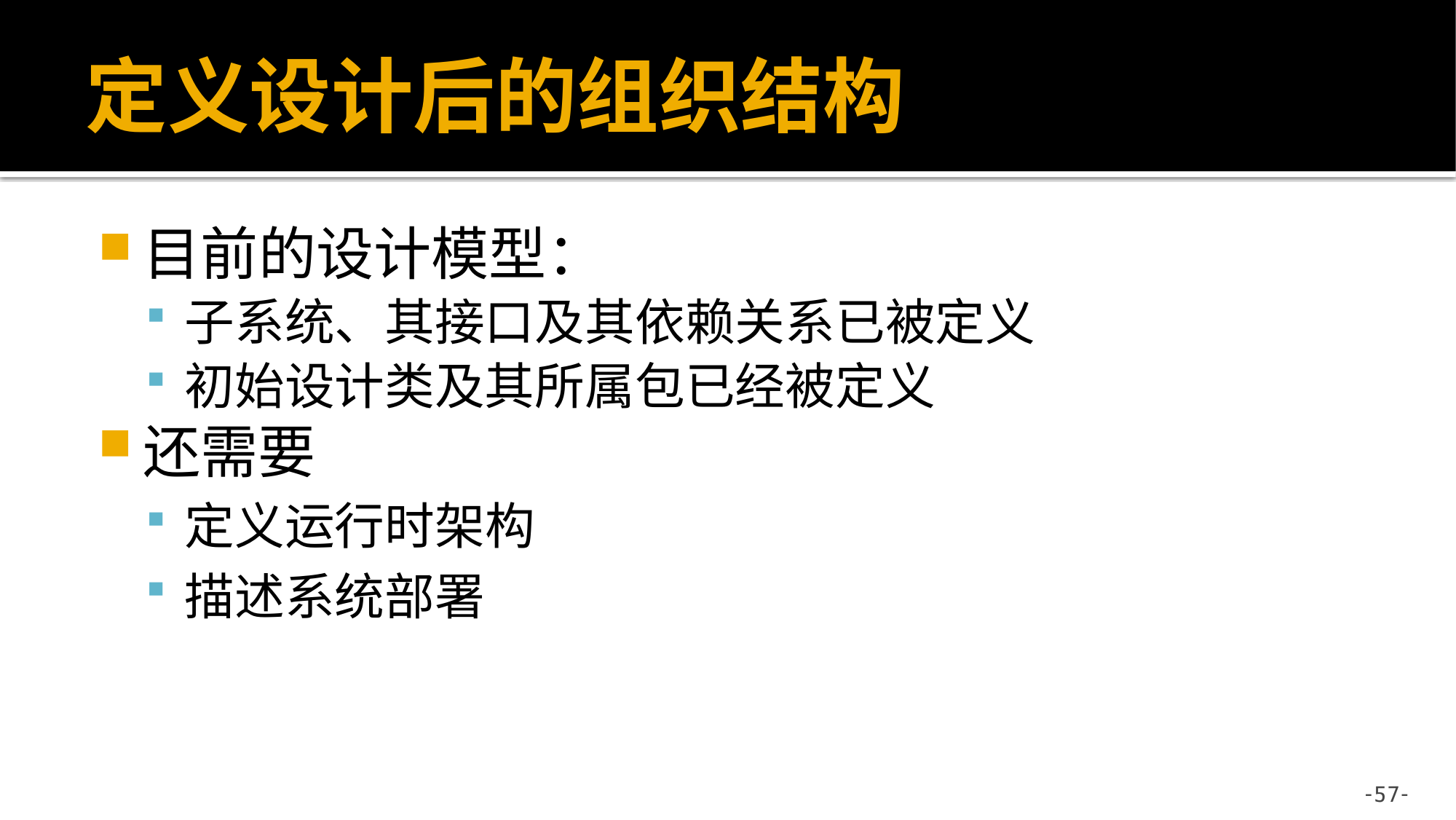

# 定义设计后的组织结构
目前的设计模型：
子系统、其接口及其依赖关系已被定义
初始设计类及其所属包已经被定义
还需要
定义运行时架构
描述系统部署
-57-